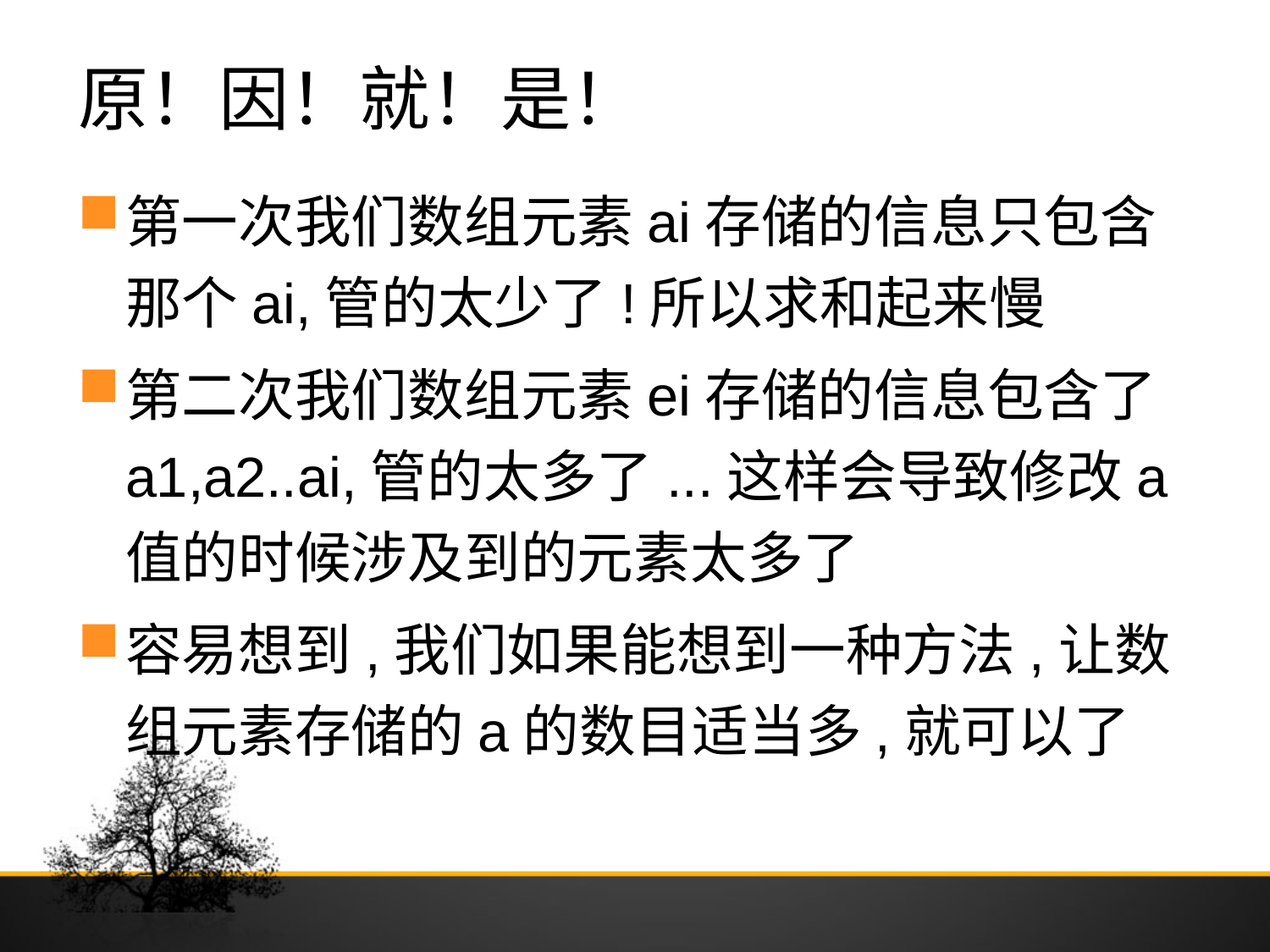

# 原！因！就！是！
第一次我们数组元素ai存储的信息只包含那个ai,管的太少了!所以求和起来慢
第二次我们数组元素ei存储的信息包含了a1,a2..ai,管的太多了...这样会导致修改a值的时候涉及到的元素太多了
容易想到,我们如果能想到一种方法,让数组元素存储的a的数目适当多,就可以了